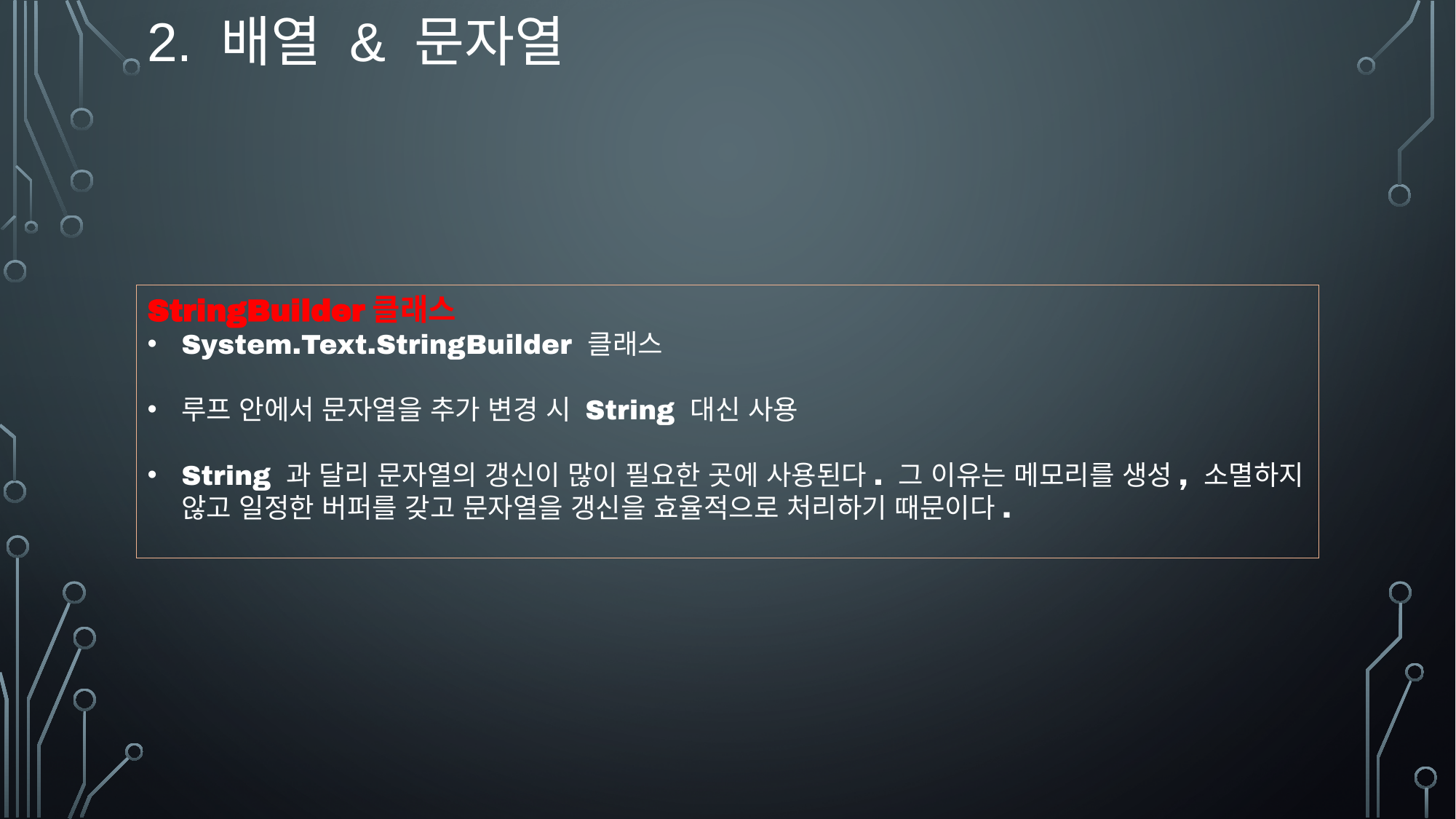

# 2. 배열 & 문자열
StringBuilder클래스
System.Text.StringBuilder 클래스

루프 안에서 문자열을 추가 변경 시 String 대신 사용

String 과 달리 문자열의 갱신이 많이 필요한 곳에 사용된다. 그 이유는 메모리를 생성, 소멸하지 않고 일정한 버퍼를 갖고 문자열을 갱신을 효율적으로 처리하기 때문이다.